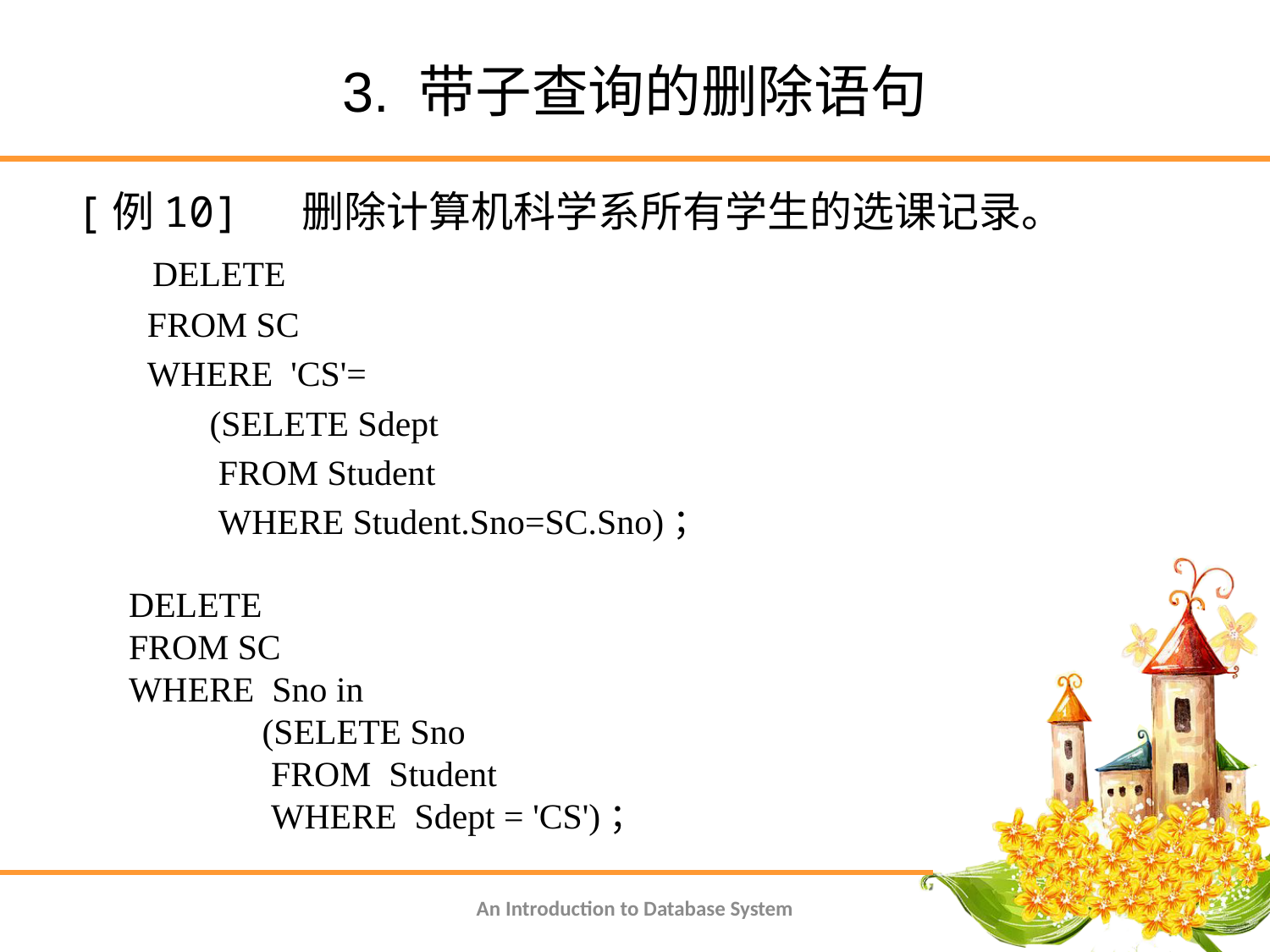

# 3. 带子查询的删除语句
[例10]  删除计算机科学系所有学生的选课记录。
   DELETE
        FROM SC
        WHERE  'CS'=
               (SELETE Sdept
                FROM Student
                WHERE Student.Sno=SC.Sno)；
DELETE
FROM SC
WHERE  Sno in
               (SELETE Sno
                FROM  Student
                WHERE  Sdept = 'CS')；
An Introduction to Database System